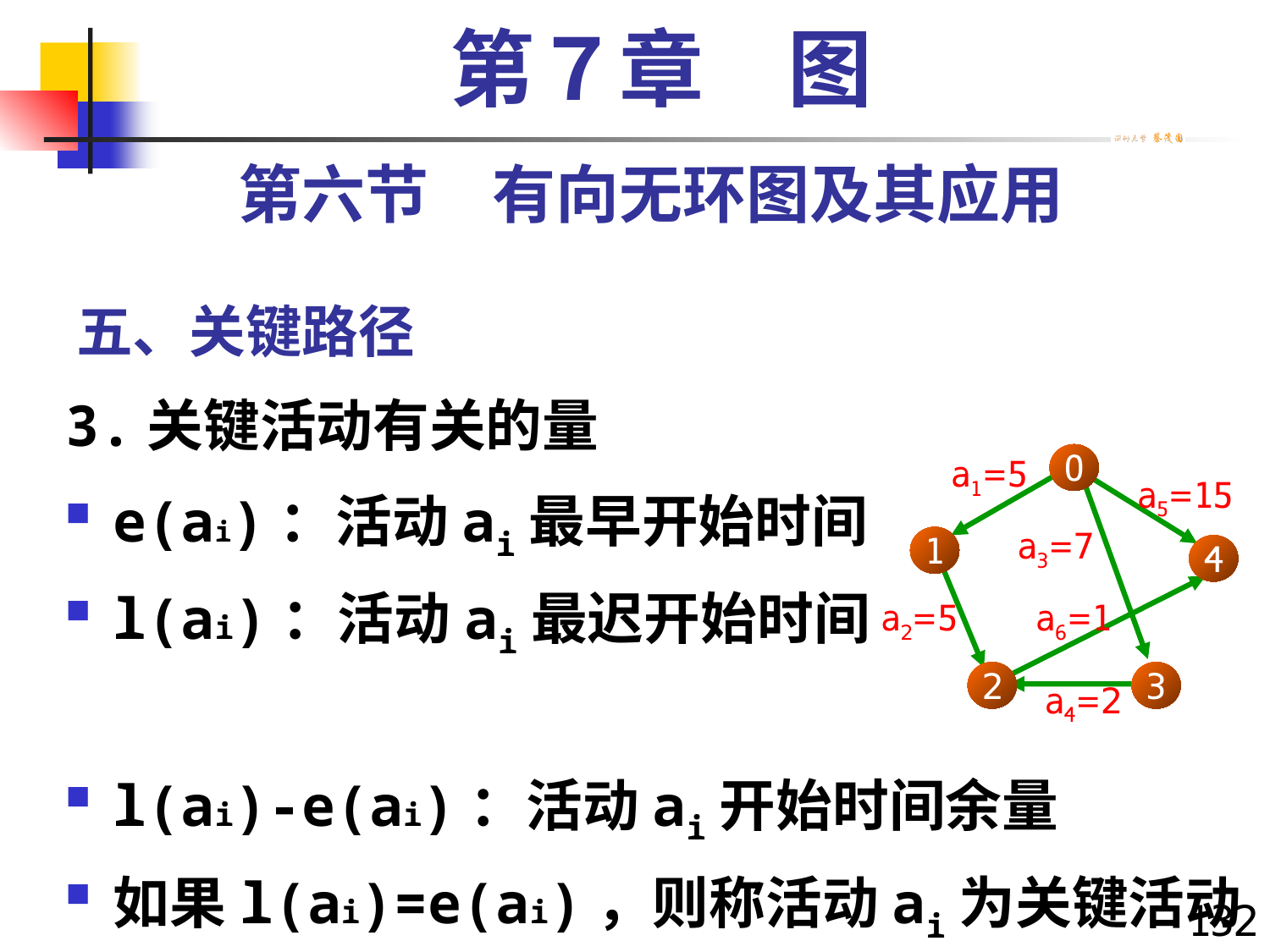

第７章　图
第六节　有向无环图及其应用
# 五、关键路径
3.关键活动有关的量
e(ai)：活动ai最早开始时间
l(ai)：活动ai最迟开始时间

l(ai)-e(ai)：活动ai开始时间余量
如果l(ai)=e(ai)，则称活动ai为关键活动
0

1
4

2
3

a1=5
a5=15
a3=7
a2=5
a6=1
a4=2
132